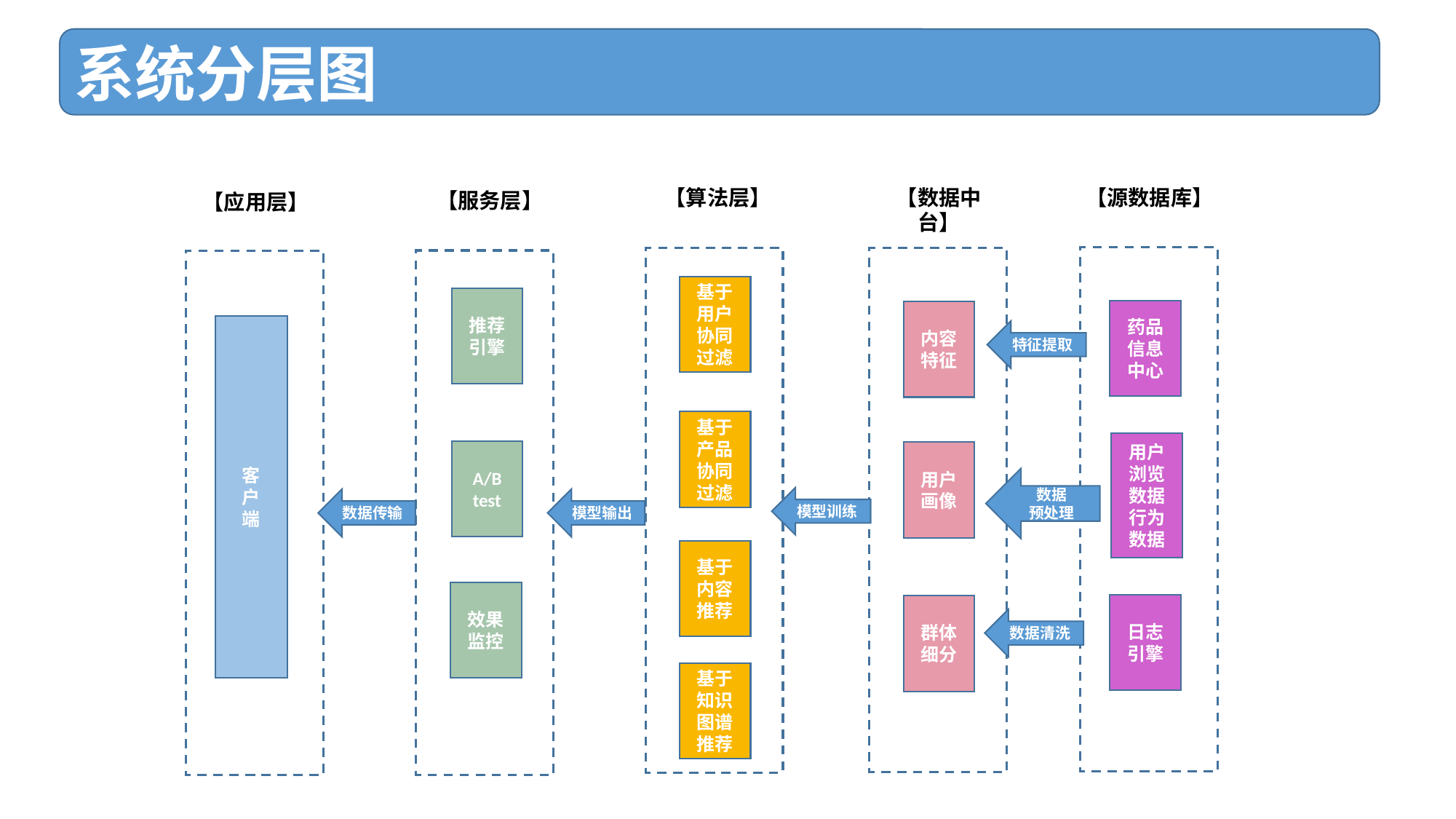

系统分层图
【算法层】
【数据中台】
【源数据库】
【服务层】
【应用层】

基于用户协同过滤
推荐引擎
药品信息中心
内容特征
客
户
端
特征提取
基于产品协同过滤
用户浏览数据行为数据
A/B
test
用户画像
数据
预处理
模型训练
数据传输
模型输出
基于内容推荐
效果监控
日志引擎
群体细分
数据清洗
基于知识图谱推荐